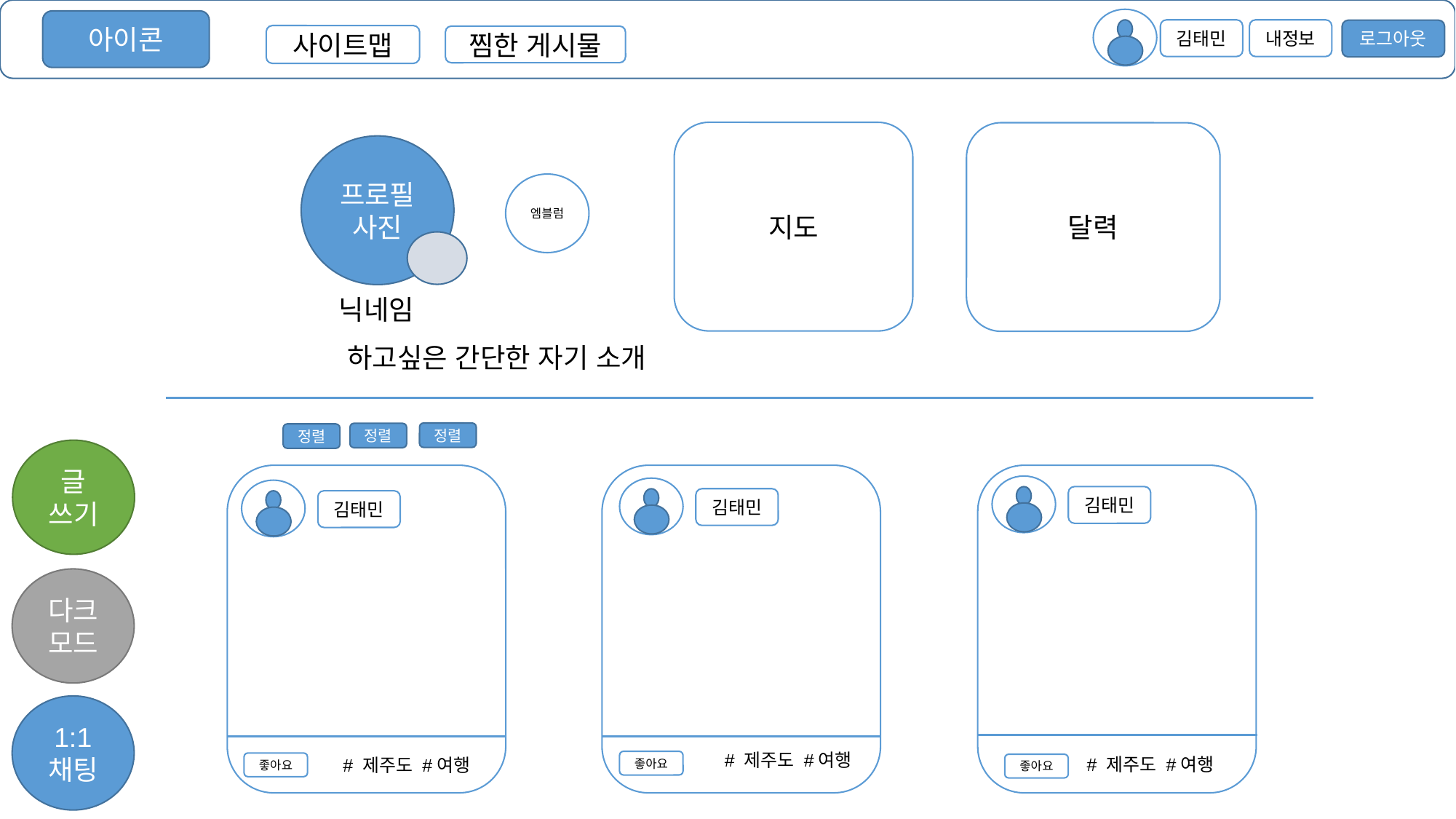

아이콘
김태민
내정보

로그아웃
사이트맵
찜한 게시물

지도
달력
프로필사진
엠블럼

닉네임
하고싶은 간단한 자기 소개
정렬
정렬
정렬
글
쓰기

김태민

김태민

김태민

다크모드
1:1 채팅
# 제주도 #여행
# 제주도 #여행
# 제주도 #여행
좋아요
좋아요
좋아요